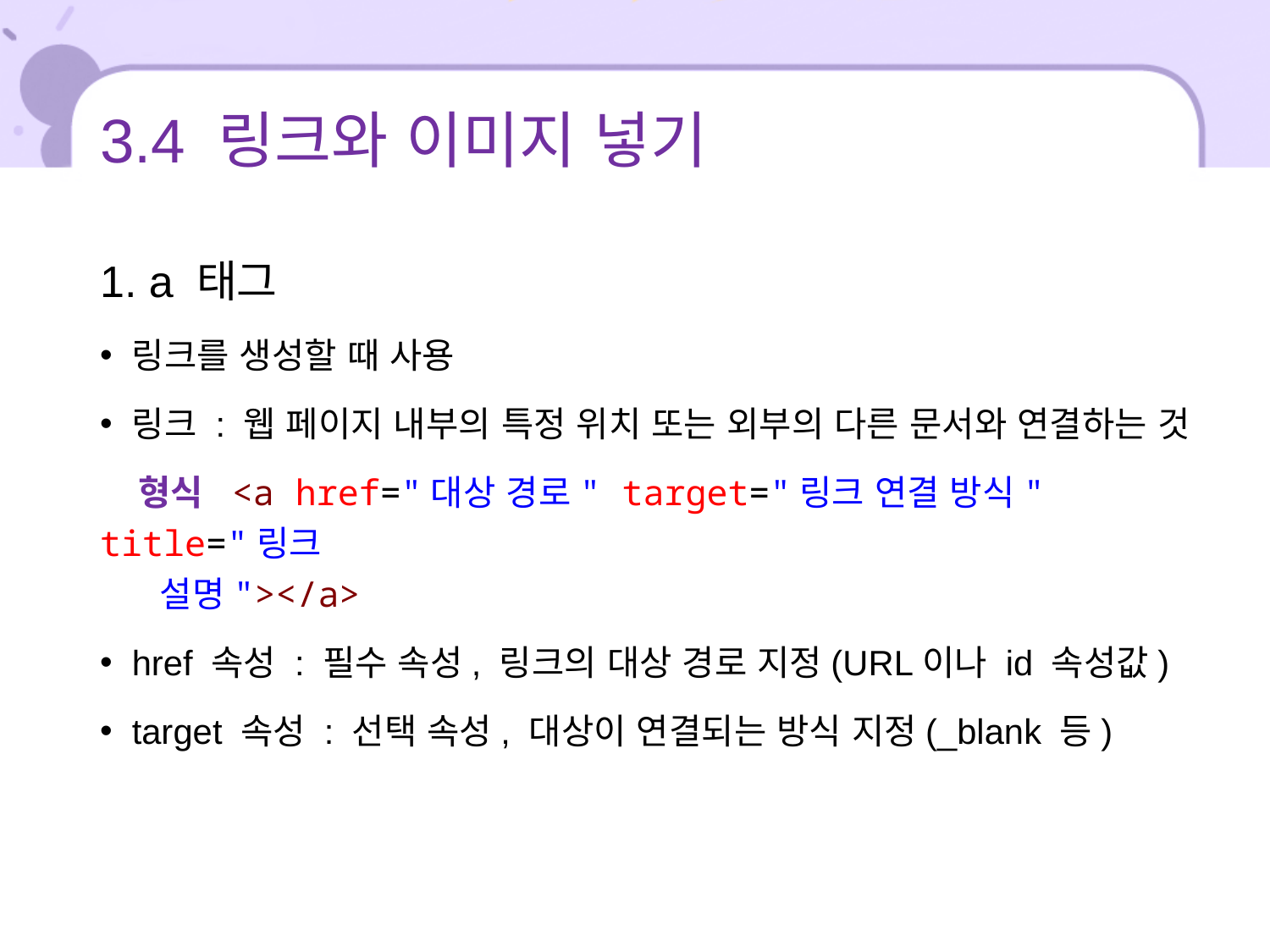

# 3.4 링크와 이미지 넣기
1. a 태그
링크를 생성할 때 사용
링크 : 웹 페이지 내부의 특정 위치 또는 외부의 다른 문서와 연결하는 것
   형식  <a href="대상 경로" target="링크 연결 방식" title="링크
      설명"></a>
href 속성 : 필수 속성, 링크의 대상 경로 지정(URL이나 id 속성값)
target 속성 : 선택 속성, 대상이 연결되는 방식 지정(_blank 등)